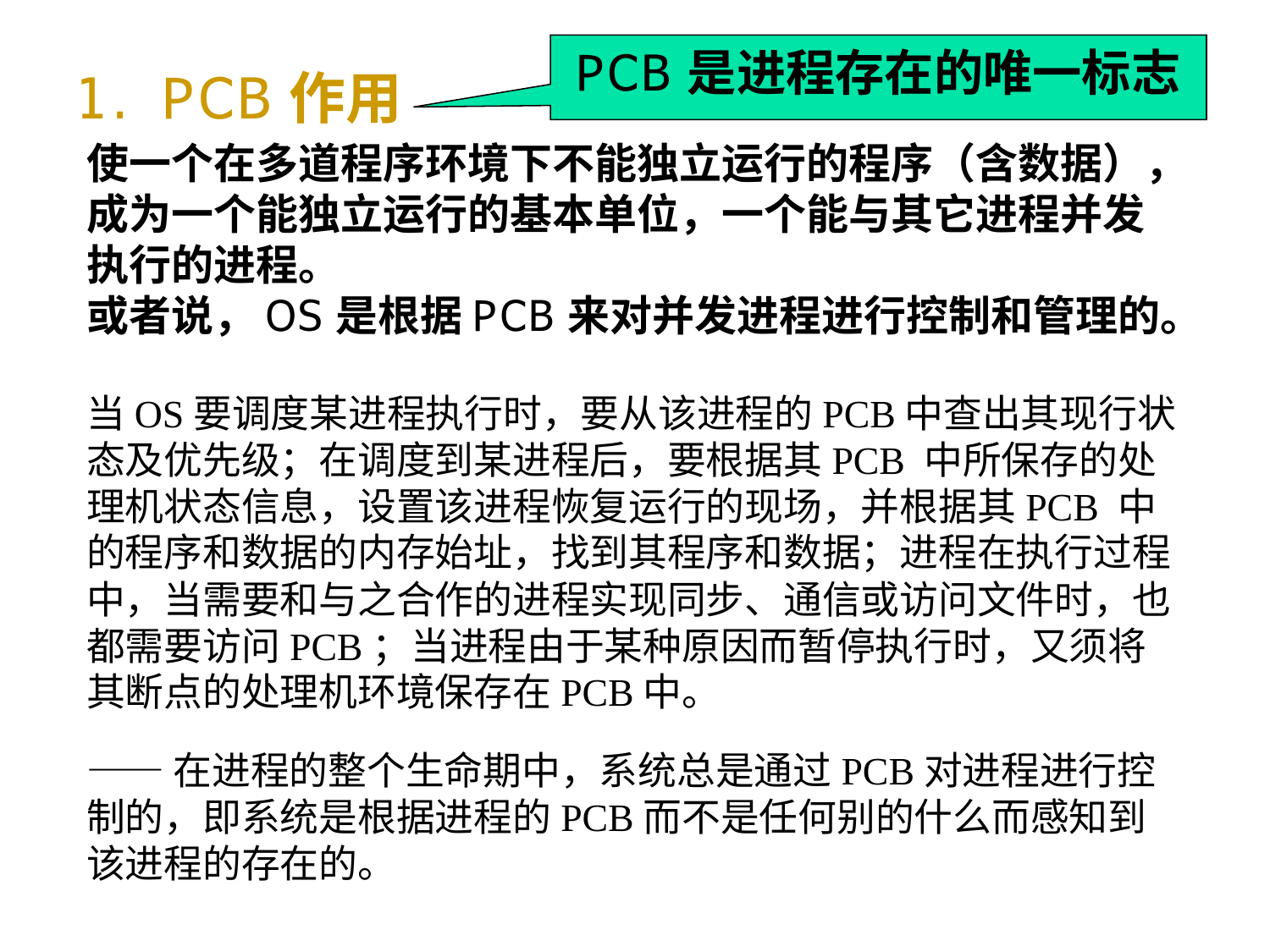

PCB是进程存在的唯一标志
1.  PCB作用
使一个在多道程序环境下不能独立运行的程序（含数据），成为一个能独立运行的基本单位，一个能与其它进程并发执行的进程。
或者说，OS是根据PCB来对并发进程进行控制和管理的。
当OS要调度某进程执行时，要从该进程的PCB中查出其现行状态及优先级；在调度到某进程后，要根据其PCB 中所保存的处理机状态信息，设置该进程恢复运行的现场，并根据其PCB 中的程序和数据的内存始址，找到其程序和数据；进程在执行过程中，当需要和与之合作的进程实现同步、通信或访问文件时，也都需要访问PCB；当进程由于某种原因而暂停执行时，又须将其断点的处理机环境保存在PCB中。
——在进程的整个生命期中，系统总是通过PCB对进程进行控制的，即系统是根据进程的PCB而不是任何别的什么而感知到该进程的存在的。